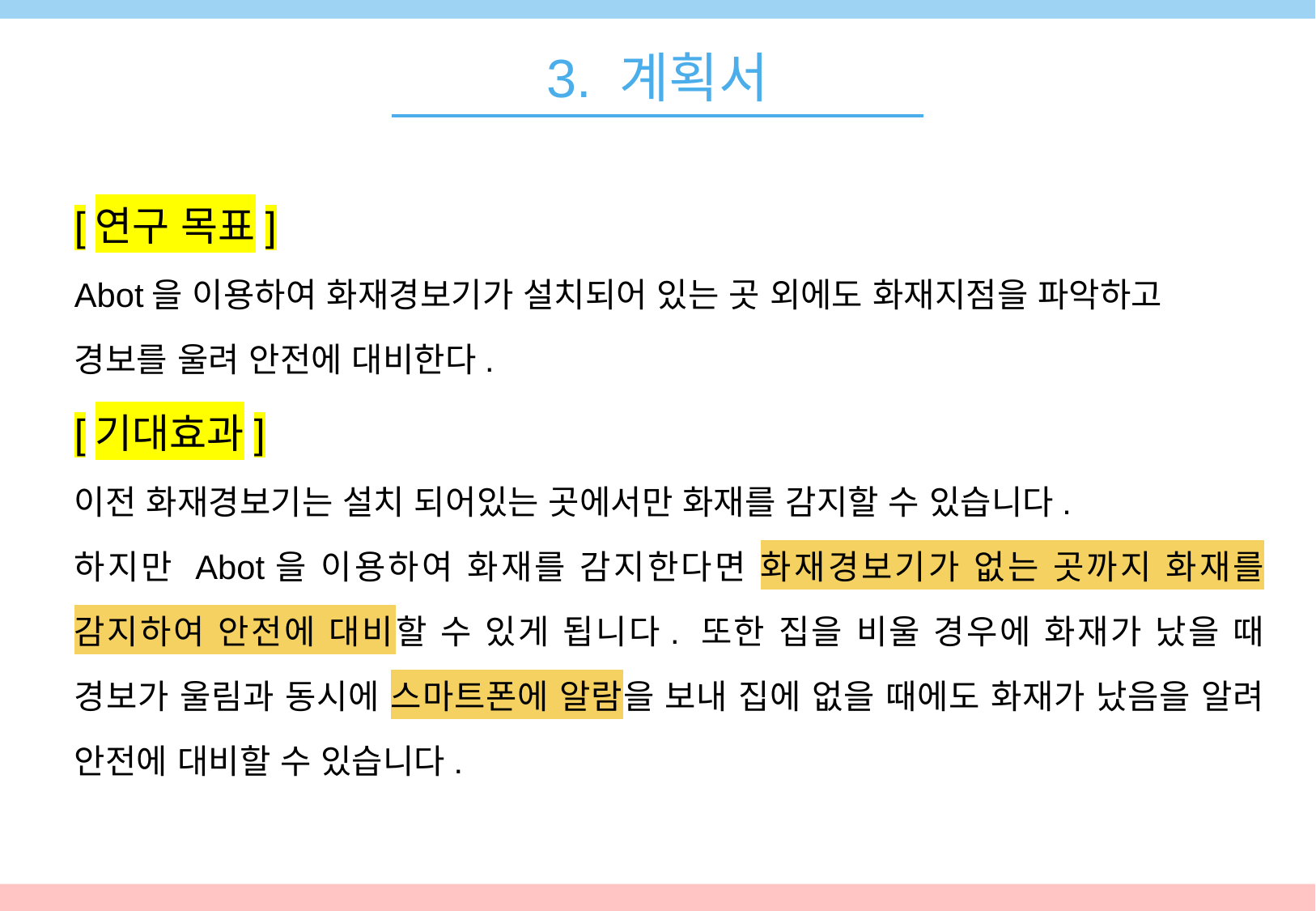

3. 계획서
[연구 목표]
Abot을 이용하여 화재경보기가 설치되어 있는 곳 외에도 화재지점을 파악하고
경보를 울려 안전에 대비한다.
[기대효과]
이전 화재경보기는 설치 되어있는 곳에서만 화재를 감지할 수 있습니다.
하지만 Abot을 이용하여 화재를 감지한다면 화재경보기가 없는 곳까지 화재를 감지하여 안전에 대비할 수 있게 됩니다. 또한 집을 비울 경우에 화재가 났을 때 경보가 울림과 동시에 스마트폰에 알람을 보내 집에 없을 때에도 화재가 났음을 알려 안전에 대비할 수 있습니다.